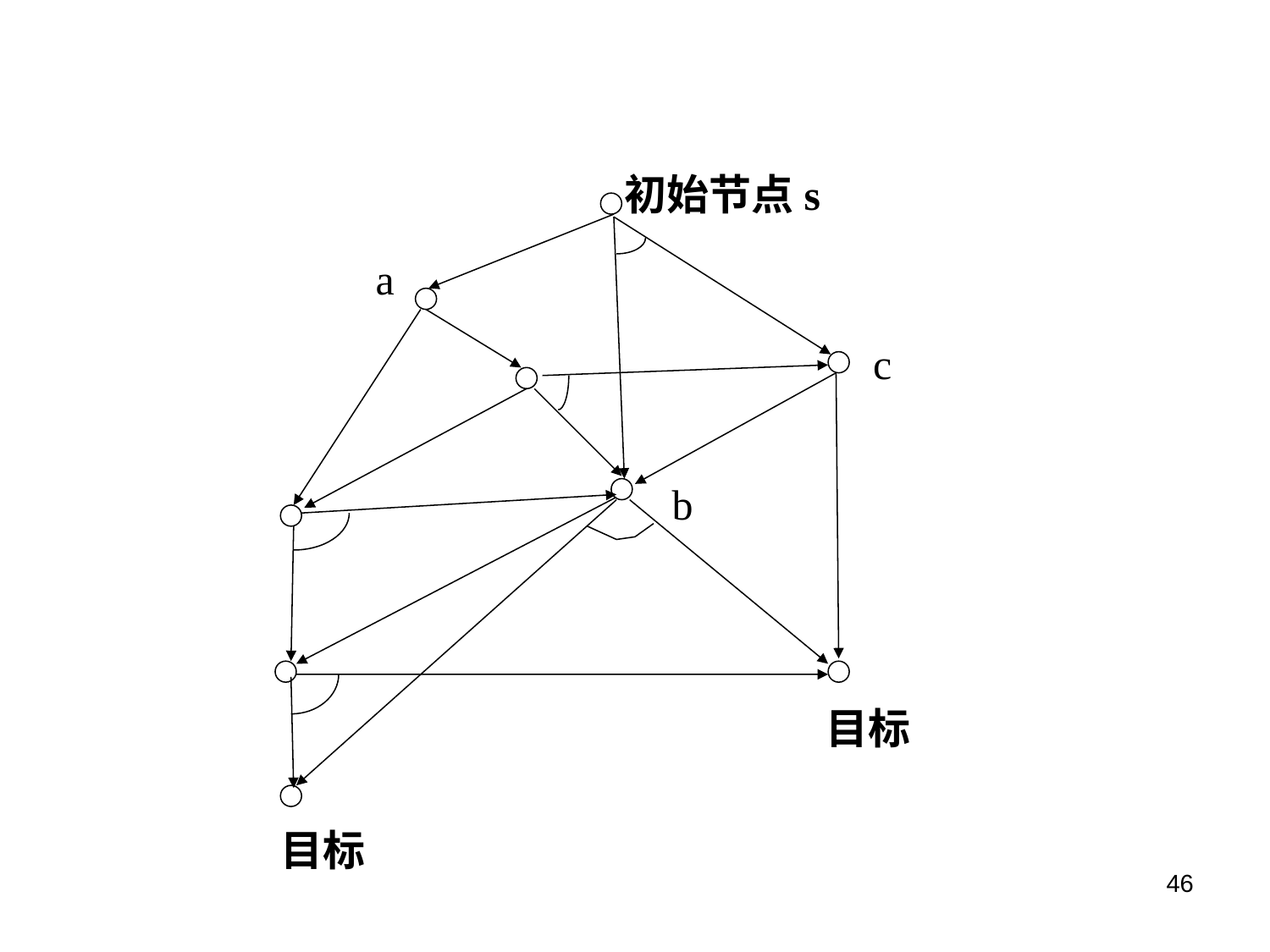

初始节点s

目标

目标
a
c
b
46